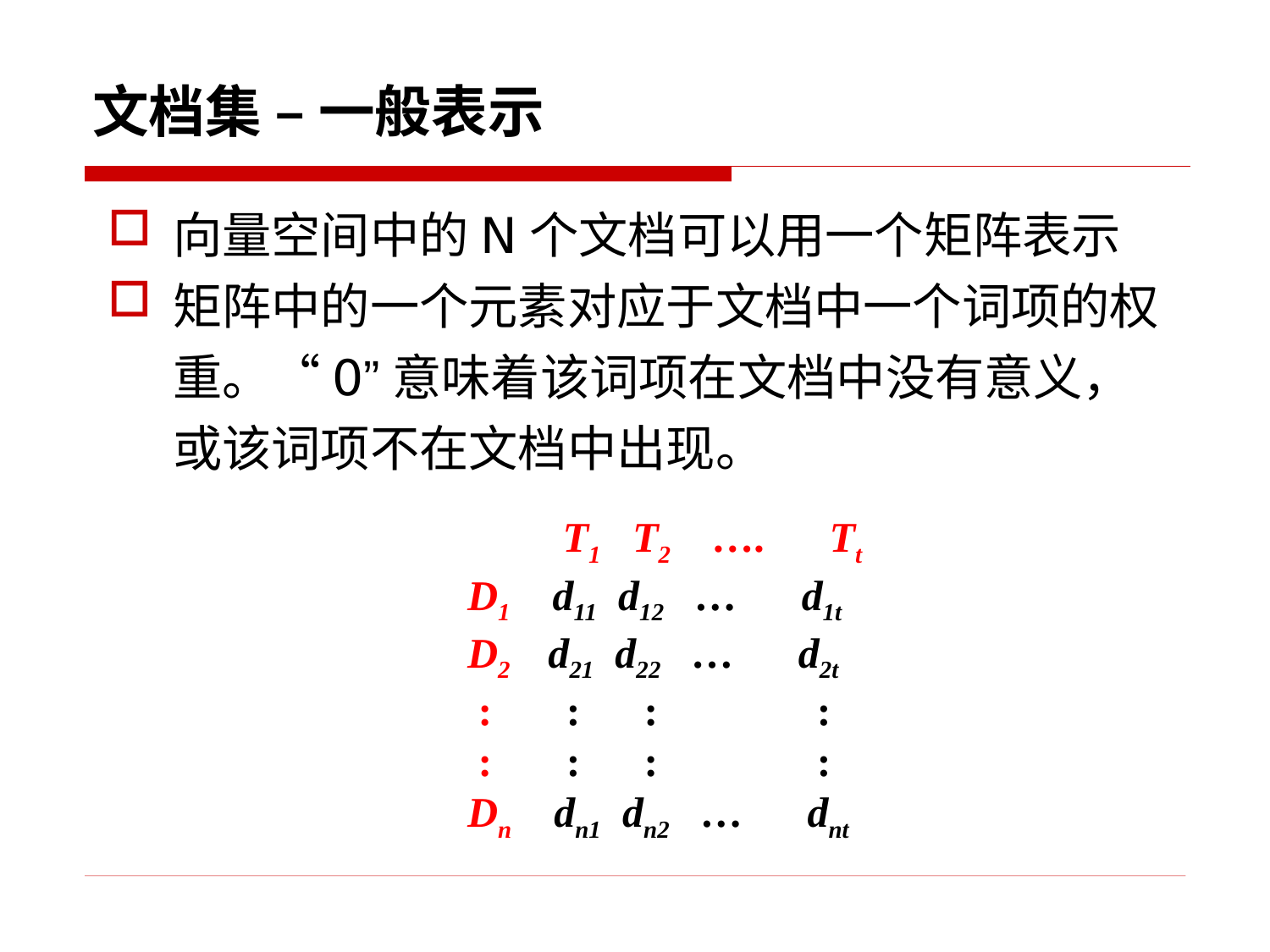

# 文档集 – 一般表示
向量空间中的N个文档可以用一个矩阵表示
矩阵中的一个元素对应于文档中一个词项的权重。“0”意味着该词项在文档中没有意义，或该词项不在文档中出现。

         T1   T2    ….      Tt
D1    d11  d12   …      d1t
D2    d21  d22   …      d2t
 :       :      :               :
 :       :      :               :
Dn    dn1  dn2   …      dnt